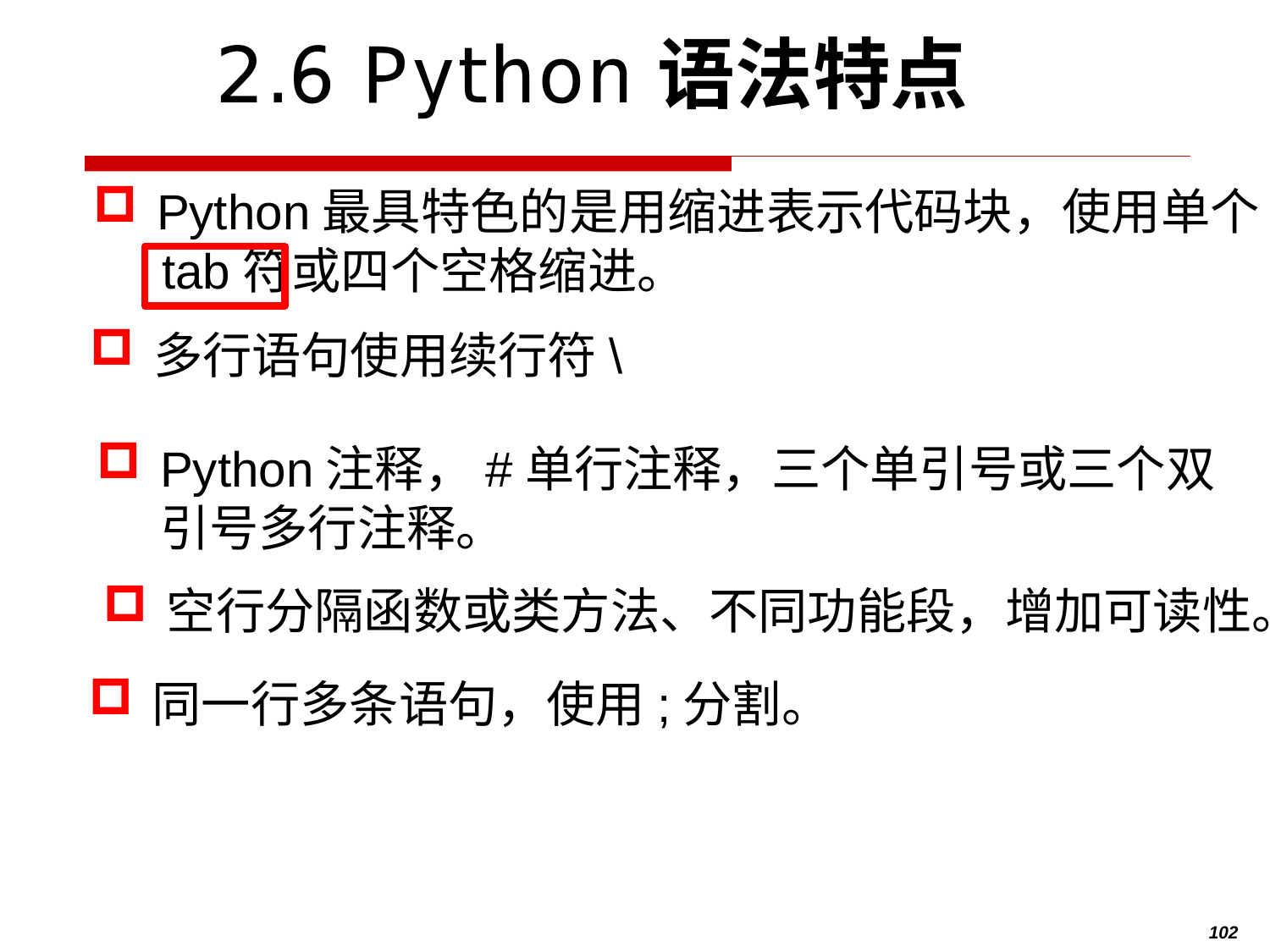

2.6 Python语法特点
Python最具特色的是用缩进表示代码块，使用单个
     tab符或四个空格缩进。

多行语句使用续行符\
Python注释，#单行注释，三个单引号或三个双引号多行注释。
空行分隔函数或类方法、不同功能段，增加可读性。
同一行多条语句，使用;分割。
102